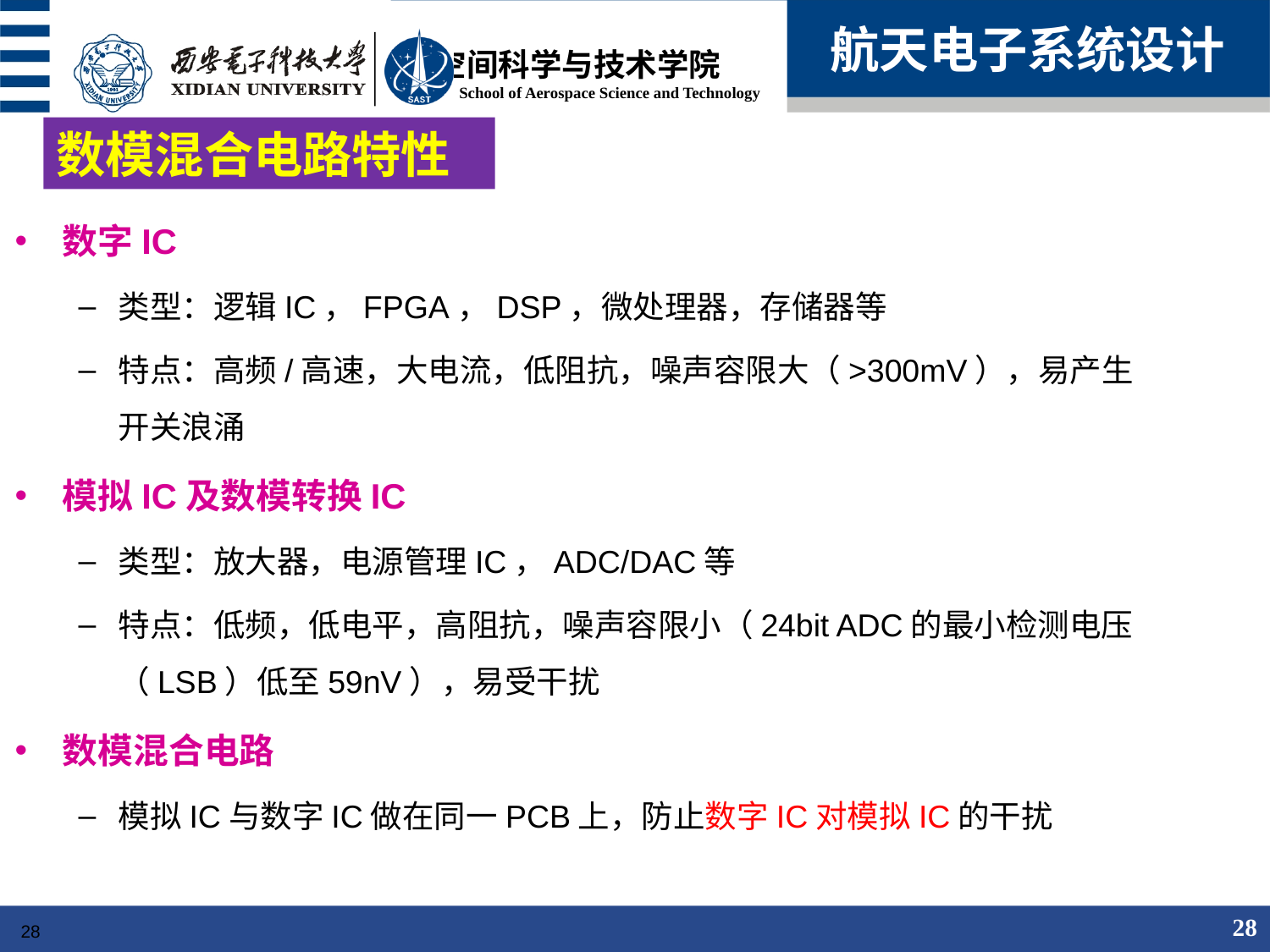

航天电子系统设计
数模混合电路特性
数字IC
类型：逻辑IC，FPGA，DSP，微处理器，存储器等
特点：高频/高速，大电流，低阻抗，噪声容限大（>300mV），易产生开关浪涌
模拟IC及数模转换IC
类型：放大器，电源管理IC，ADC/DAC等
特点：低频，低电平，高阻抗，噪声容限小（24bit ADC的最小检测电压（LSB）低至59nV），易受干扰
数模混合电路
模拟IC与数字IC做在同一PCB上，防止数字IC对模拟IC的干扰
28